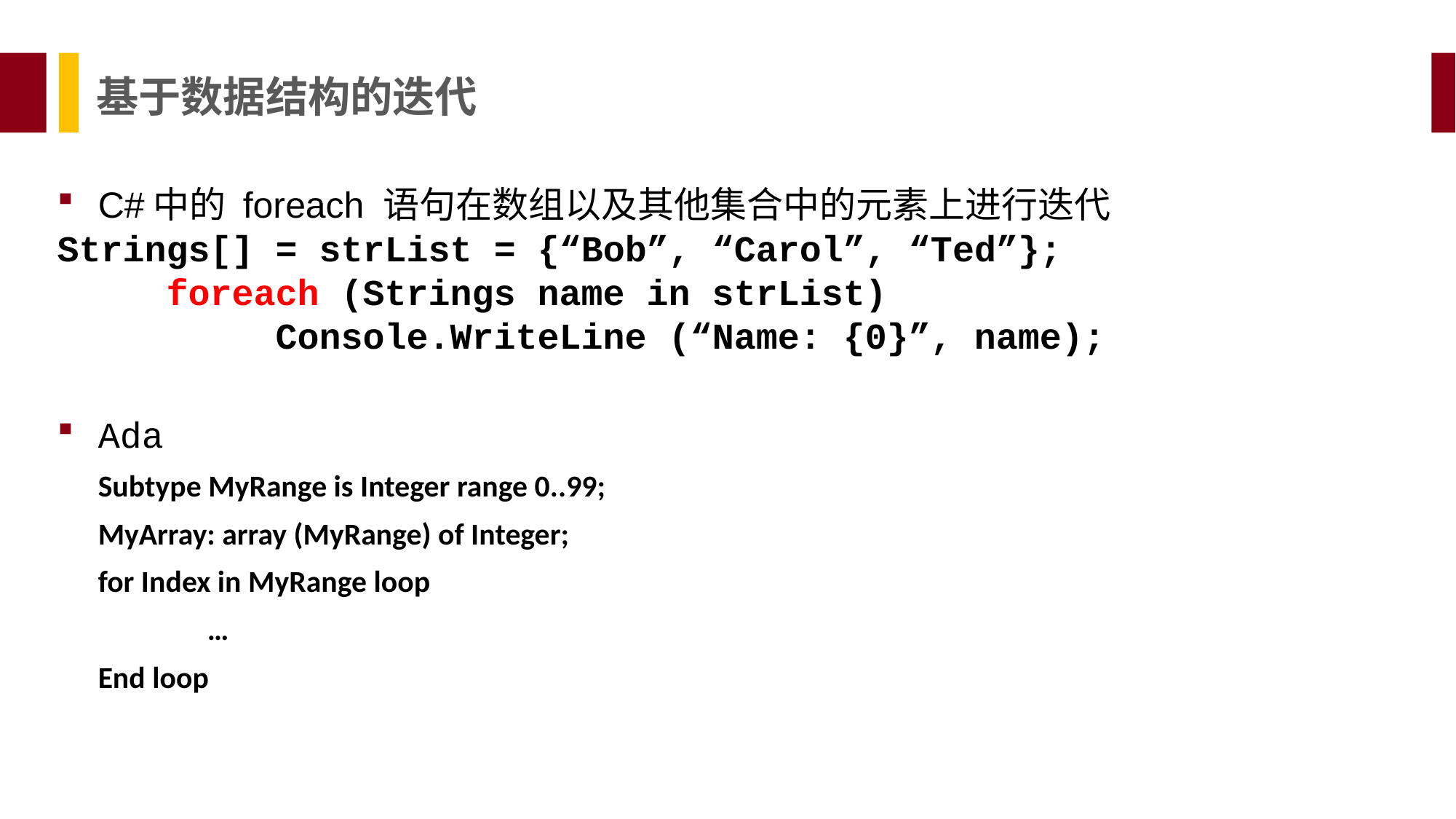

基于数据结构的迭代
C#中的 foreach 语句在数组以及其他集合中的元素上进行迭代
Strings[] = strList = {“Bob”, “Carol”, “Ted”};
	foreach (Strings name in strList)
		Console.WriteLine (“Name: {0}”, name);
Ada
Subtype MyRange is Integer range 0..99;
MyArray: array (MyRange) of Integer;
for Index in MyRange loop
	…
End loop